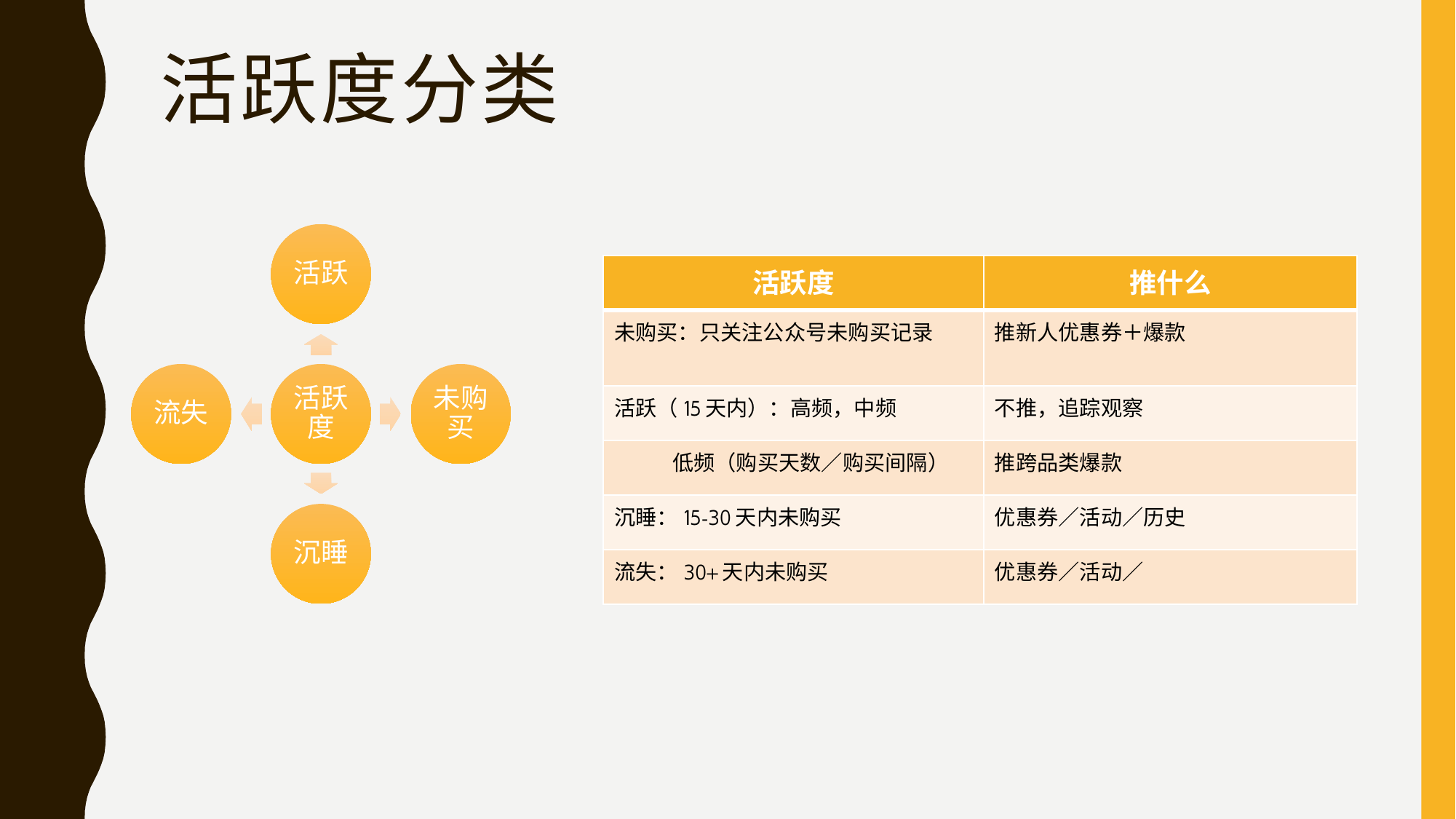

# 活跃度分类
活跃度

活跃

未购买

沉睡

流失
| 活跃度 | 推什么 |
| --- | --- |
| 未购买：只关注公众号未购买记录 | 推新人优惠券＋爆款 |
| 活跃（15天内）：高频，中频 | 不推，追踪观察 |
| 低频（购买天数／购买间隔） | 推跨品类爆款 |
| 沉睡：15-30天内未购买 | 优惠券／活动／历史 |
| 流失：30+天内未购买 | 优惠券／活动／ |